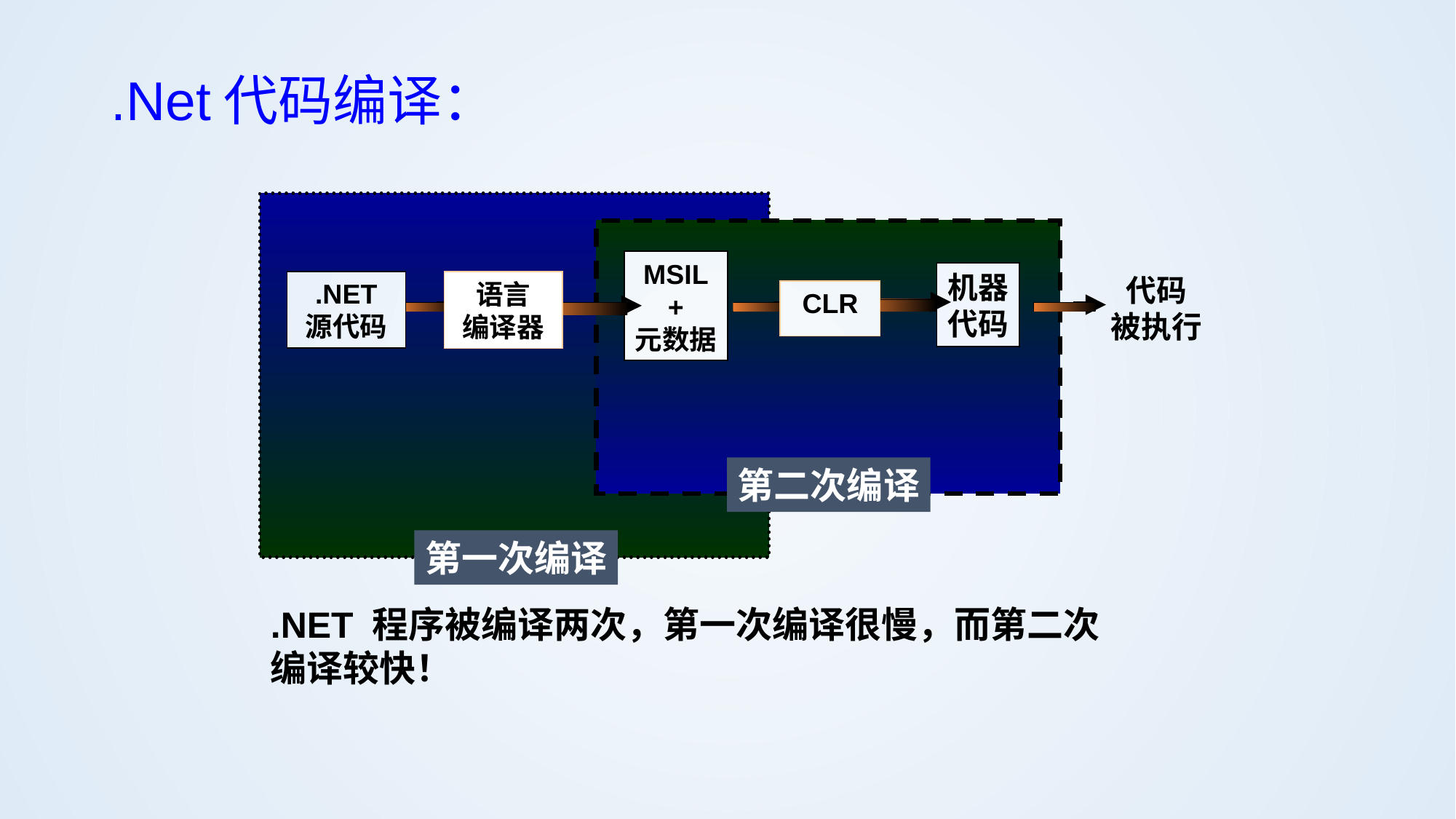

# .Net代码编译：

MSIL
+
元数据
CLR
机器
代码
代码
被执行
语言
编译器
.NET 源代码

第二次编译
第一次编译
.NET 程序被编译两次，第一次编译很慢，而第二次编译较快！